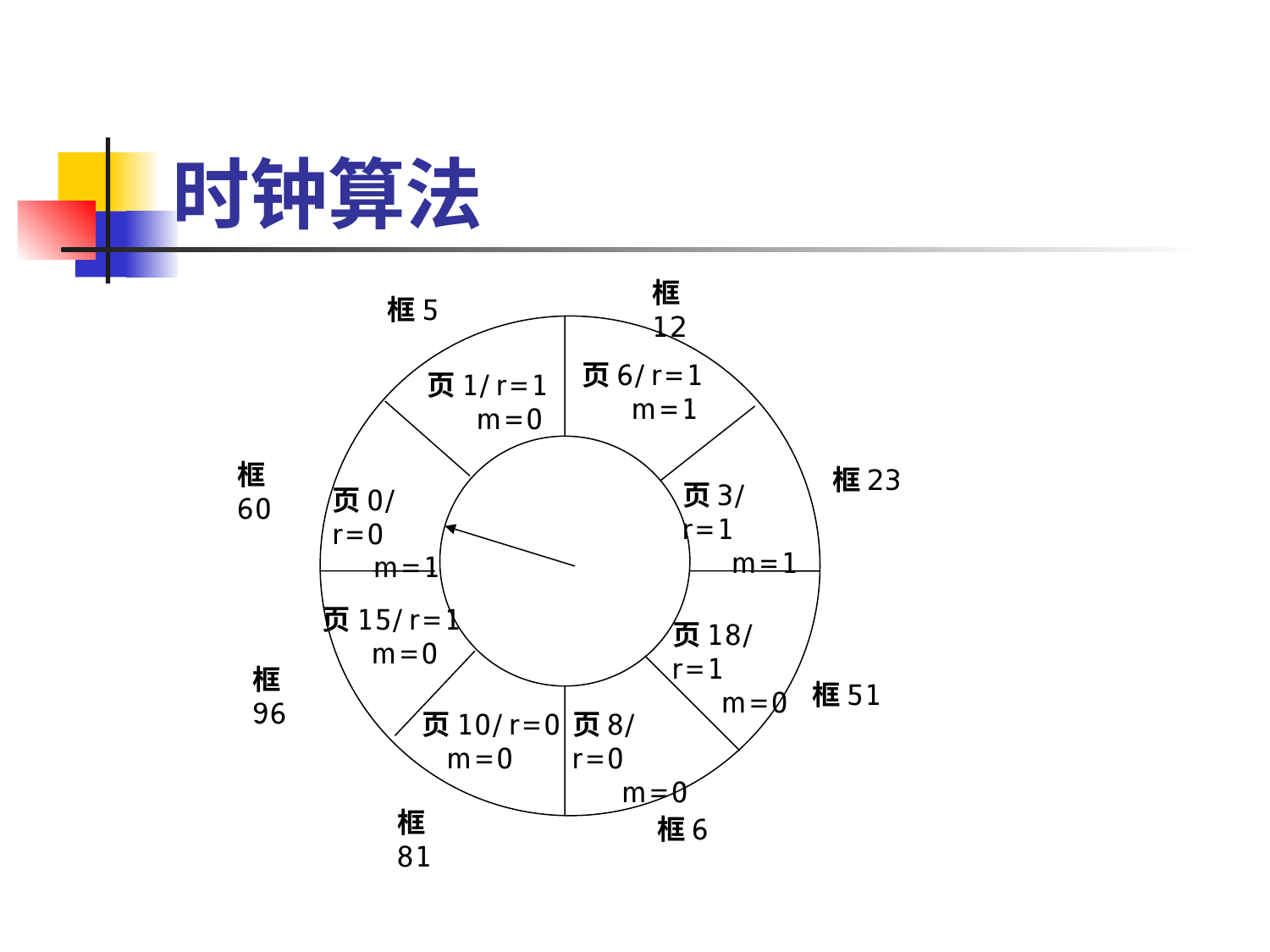

时钟算法
框12
框5

页6/r=1
      m=1
页1/r=1
      m=0

框60
框23
页3/r=1
      m=1
页0/r=0
     m=1

页15/r=1
      m=0
页18/r=1
      m=0

框96

框51

页10/r=0
   m=0
页8/r=0
      m=0
框81
框6